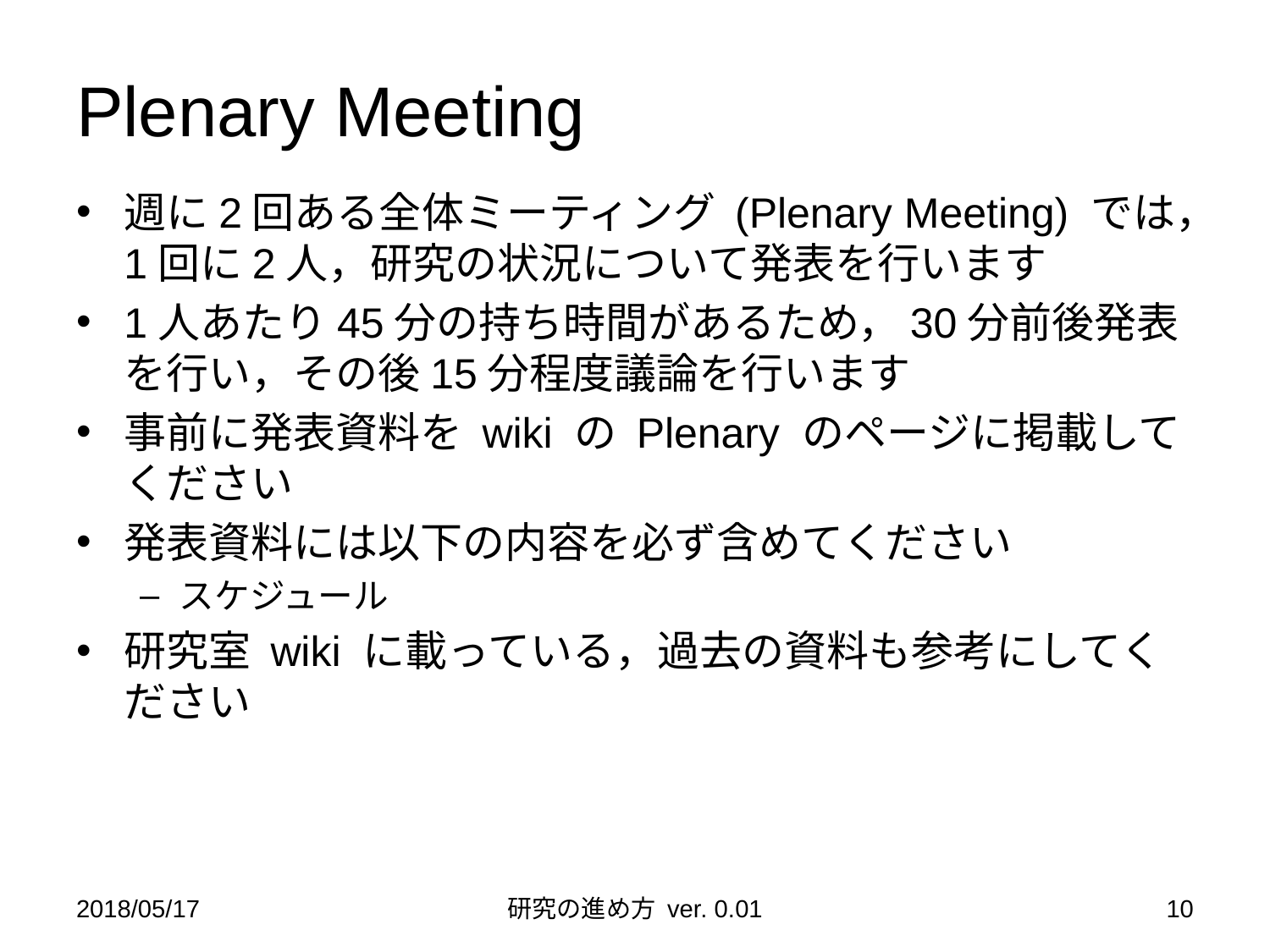

# Plenary Meeting
週に2回ある全体ミーティング (Plenary Meeting) では，1回に2人，研究の状況について発表を行います
1人あたり45分の持ち時間があるため，30分前後発表を行い，その後15分程度議論を行います
事前に発表資料を wiki の Plenary のページに掲載してください
発表資料には以下の内容を必ず含めてください
スケジュール
研究室 wiki に載っている，過去の資料も参考にしてください
2018/05/17
研究の進め方 ver. 0.01
10